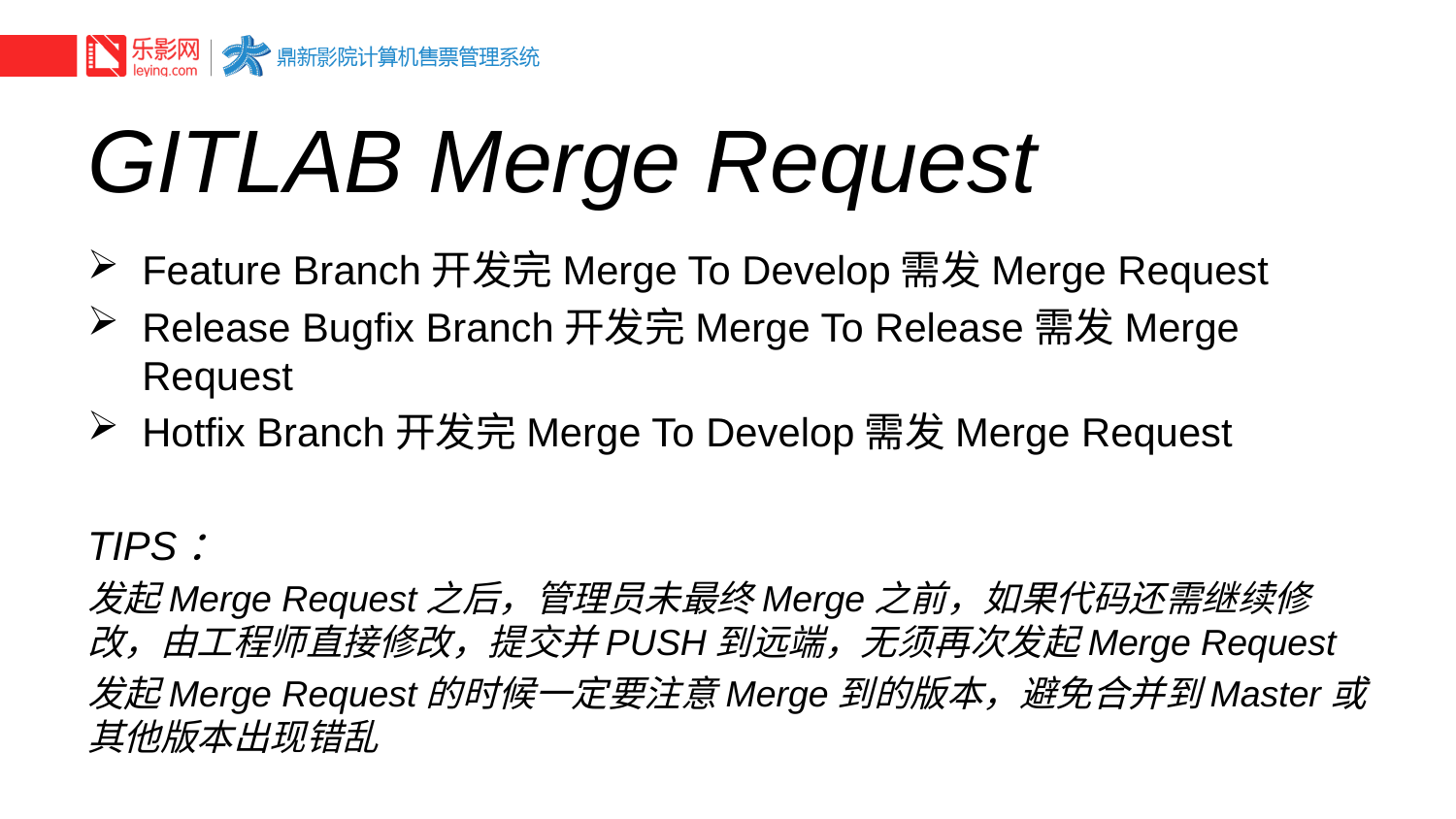

# GITLAB Merge Request
Feature Branch开发完Merge To Develop需发Merge Request
Release Bugfix Branch开发完Merge To Release需发Merge Request
Hotfix Branch开发完Merge To Develop需发Merge Request

TIPS：
发起Merge Request之后，管理员未最终Merge之前，如果代码还需继续修改，由工程师直接修改，提交并PUSH到远端，无须再次发起Merge Request
发起Merge Request的时候一定要注意Merge到的版本，避免合并到Master或其他版本出现错乱